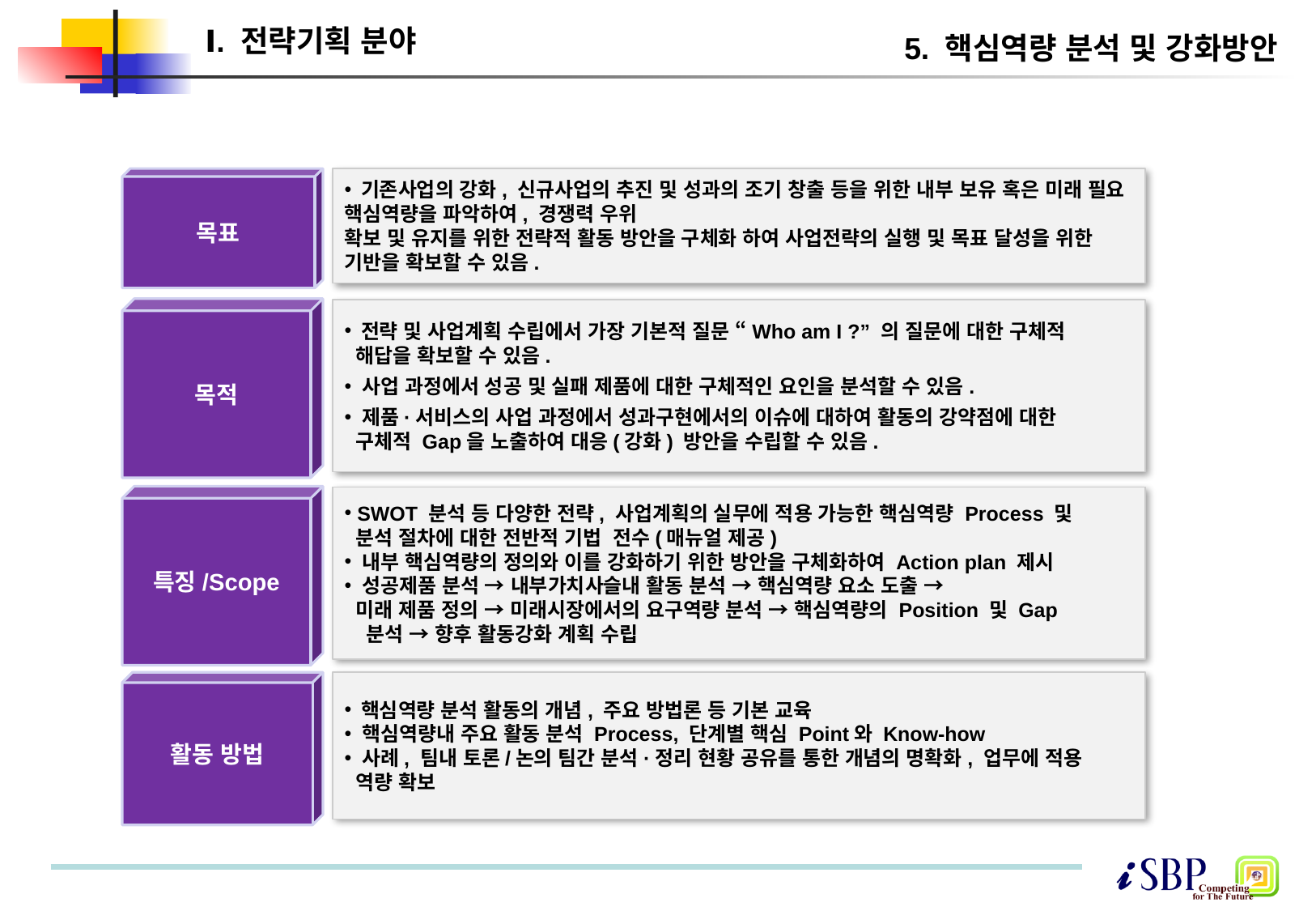

Ⅰ. 전략기획 분야
# 5. 핵심역량 분석 및 강화방안
목표
 기존사업의 강화, 신규사업의 추진 및 성과의 조기 창출 등을 위한 내부 보유 혹은 미래 필요 핵심역량을 파악하여, 경쟁력 우위
확보 및 유지를 위한 전략적 활동 방안을 구체화 하여 사업전략의 실행 및 목표 달성을 위한 기반을 확보할 수 있음.
목적
 전략 및 사업계획 수립에서 가장 기본적 질문 “Who am I ?” 의 질문에 대한 구체적
  해답을 확보할 수 있음.
 사업 과정에서 성공 및 실패 제품에 대한 구체적인 요인을 분석할 수 있음.
 제품·서비스의 사업 과정에서 성과구현에서의 이슈에 대하여 활동의 강약점에 대한
  구체적 Gap을 노출하여 대응(강화) 방안을 수립할 수 있음.
특징/Scope
 SWOT 분석 등 다양한 전략, 사업계획의 실무에 적용 가능한 핵심역량 Process 및
  분석 절차에 대한 전반적 기법  전수(매뉴얼 제공)
 내부 핵심역량의 정의와 이를 강화하기 위한 방안을 구체화하여 Action plan 제시
 성공제품 분석 → 내부가치사슬내 활동 분석 → 핵심역량 요소 도출 →
  미래 제품 정의 → 미래시장에서의 요구역량 분석 → 핵심역량의 Position 및 Gap
   분석 → 향후 활동강화 계획 수립
 핵심역량 분석 활동의 개념, 주요 방법론 등 기본 교육
 핵심역량내 주요 활동 분석 Process, 단계별 핵심 Point와 Know-how
 사례, 팀내 토론/논의 팀간 분석·정리 현황 공유를 통한 개념의 명확화, 업무에 적용
  역량 확보
활동 방법